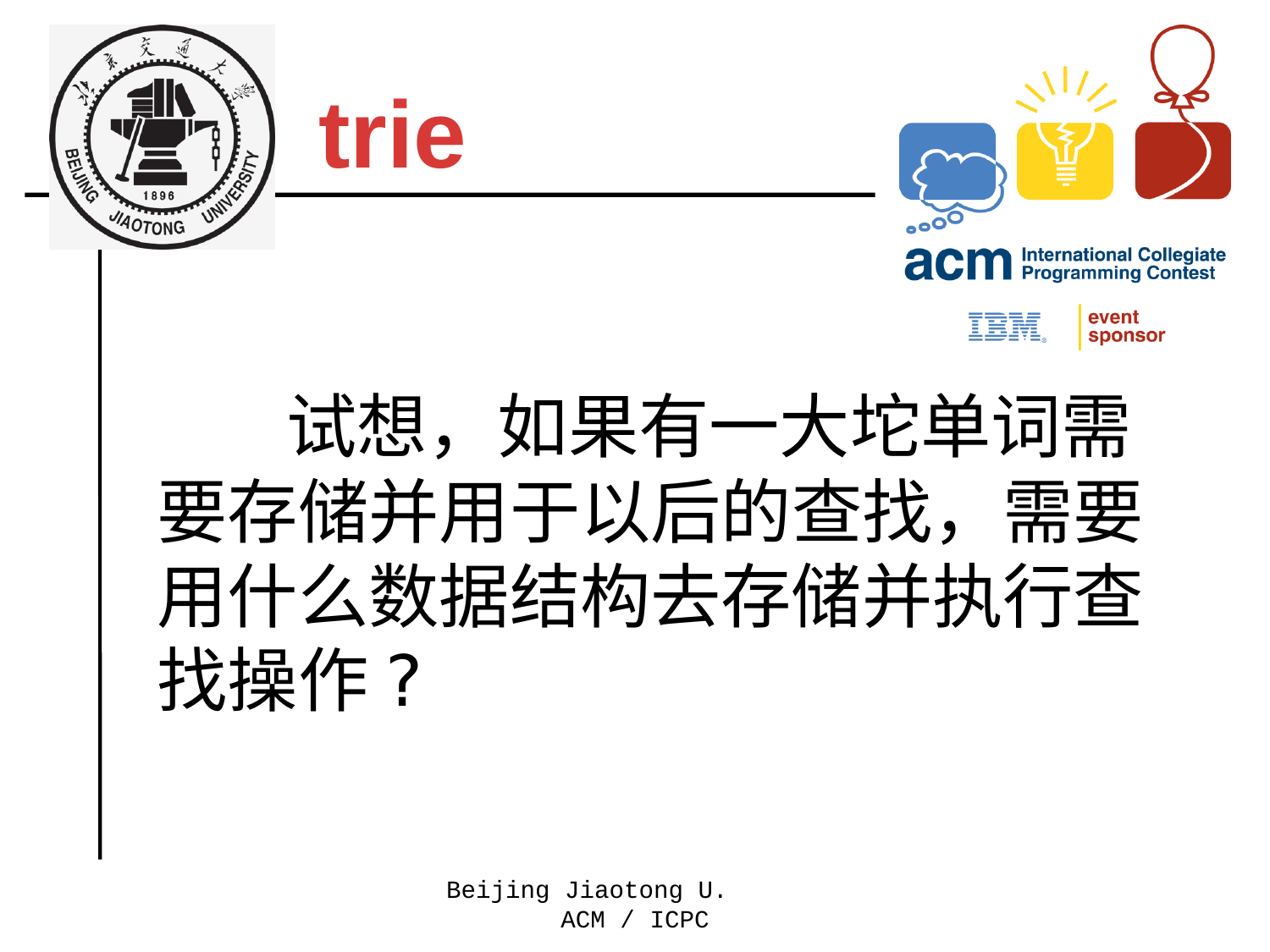

trie

     试想，如果有一大坨单词需要存储并用于以后的查找，需要用什么数据结构去存储并执行查找操作?